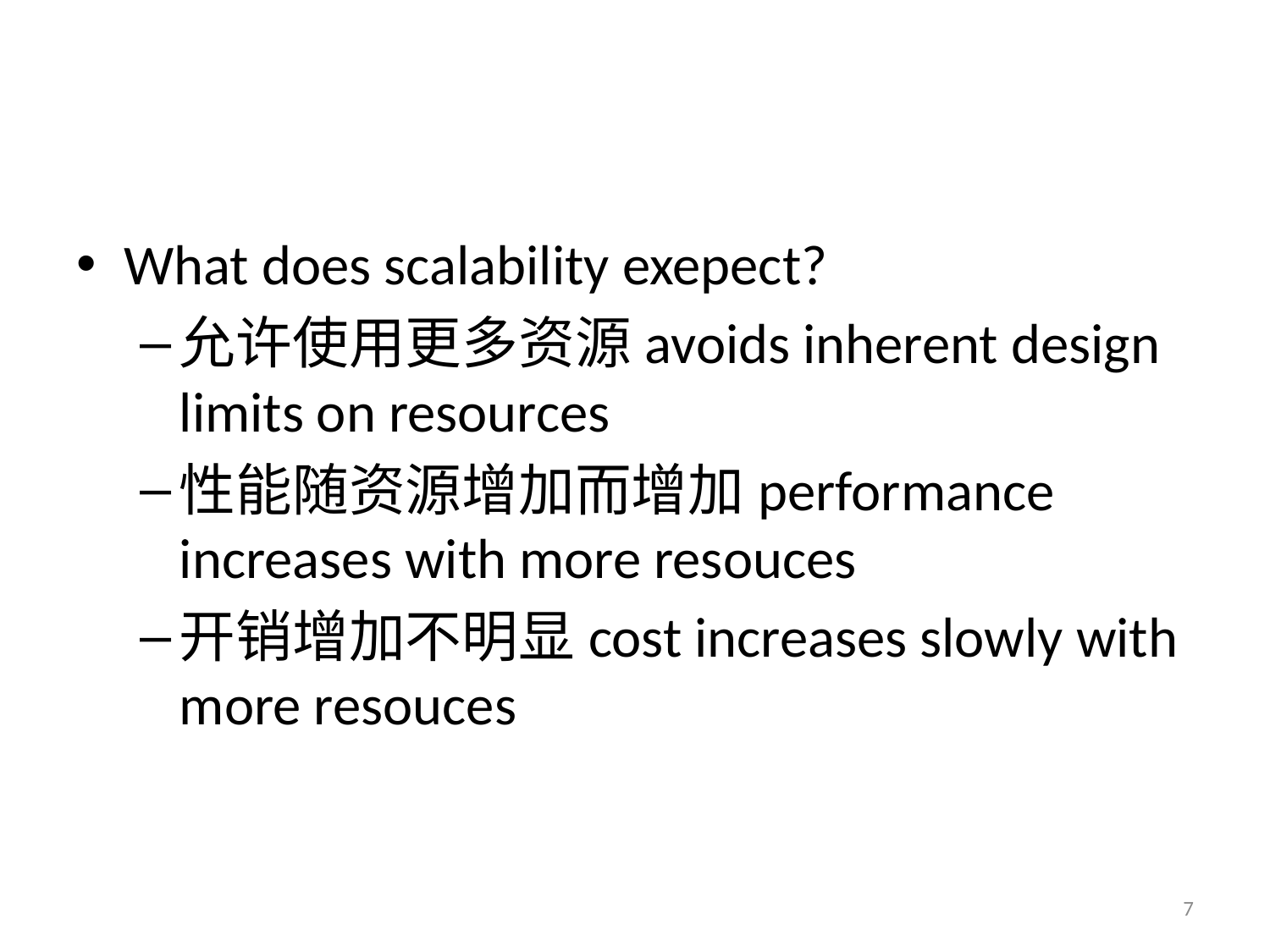

#
What does scalability exepect?
允许使用更多资源avoids inherent design limits on resources
性能随资源增加而增加performance increases with more resouces
开销增加不明显cost increases slowly with more resouces

7